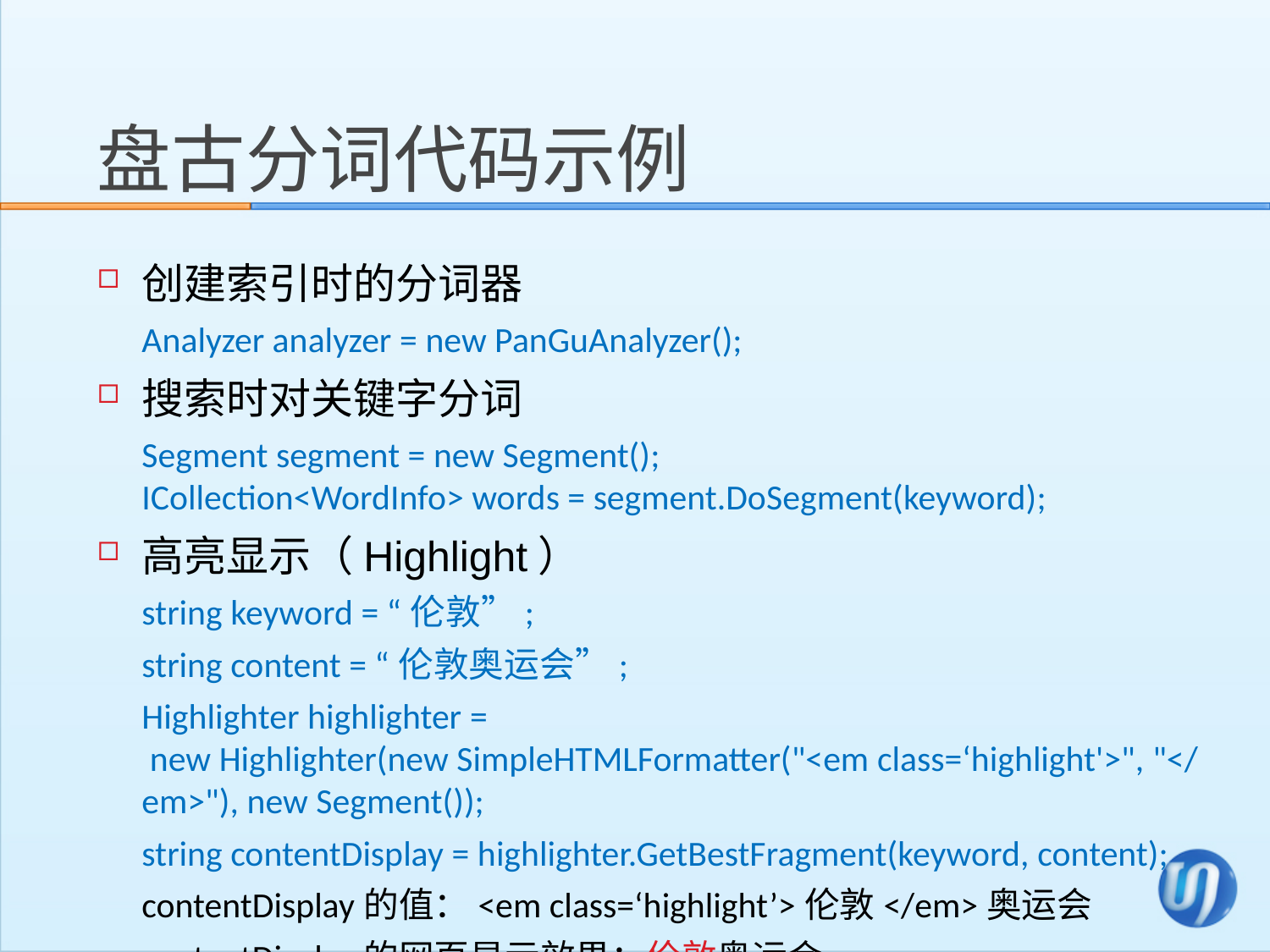

# 盘古分词代码示例
创建索引时的分词器
Analyzer analyzer = new PanGuAnalyzer();
搜索时对关键字分词
Segment segment = new Segment();
ICollection<WordInfo> words = segment.DoSegment(keyword);
高亮显示（Highlight）
string keyword = “伦敦”;
string content = “伦敦奥运会”;
Highlighter highlighter =  new Highlighter(new SimpleHTMLFormatter("<em class=‘highlight'>", "</em>"), new Segment());
string contentDisplay = highlighter.GetBestFragment(keyword, content);
contentDisplay的值：<em class=‘highlight’>伦敦</em>奥运会
contentDisplay的网页显示效果：伦敦奥运会